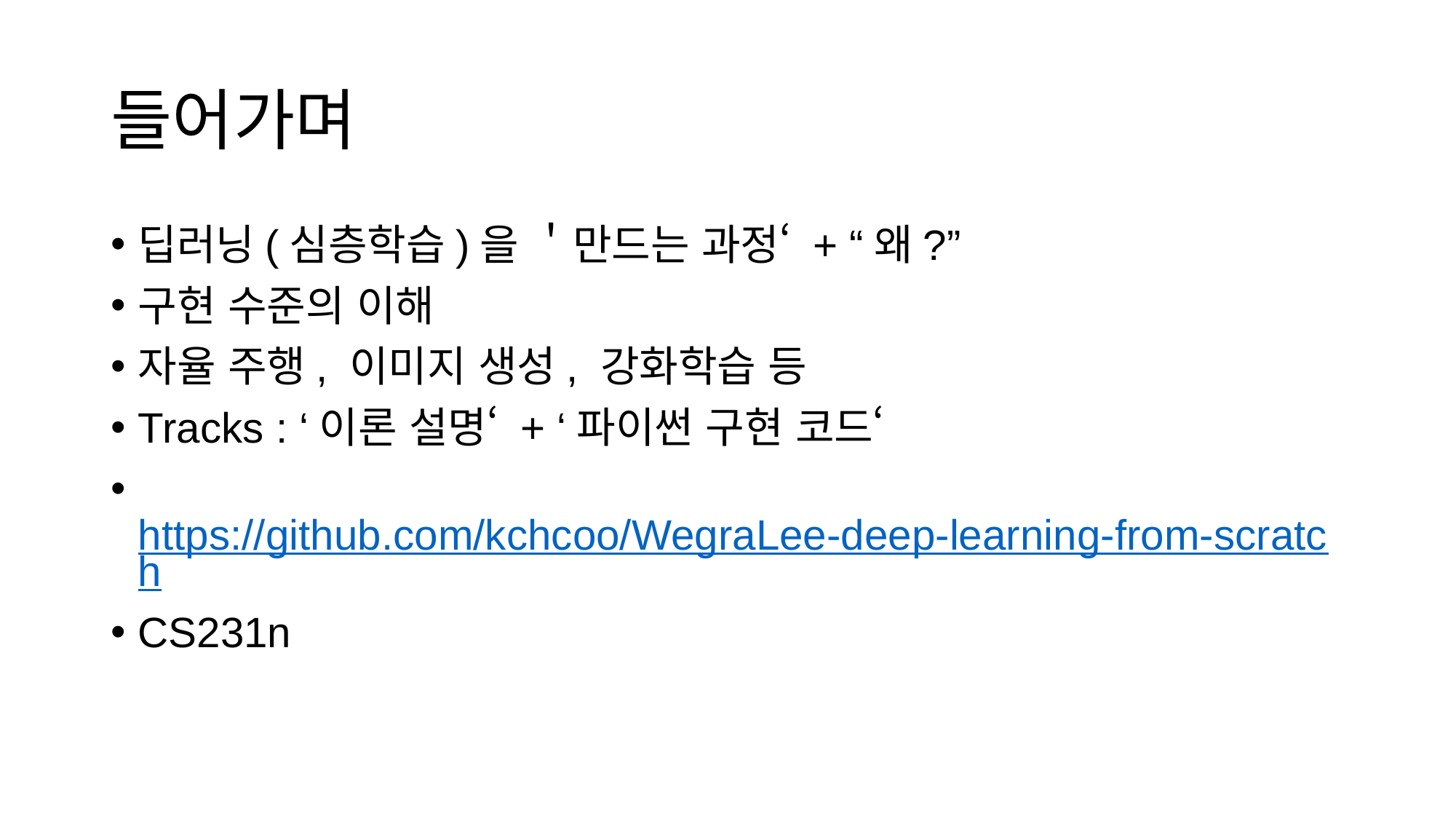

# 들어가며
딥러닝(심층학습)을 ＇만드는 과정‘ + “왜?”
구현 수준의 이해
자율 주행, 이미지 생성, 강화학습 등
Tracks : ‘이론 설명‘ + ‘파이썬 구현 코드‘
 https://github.com/kchcoo/WegraLee-deep-learning-from-scratch
CS231n